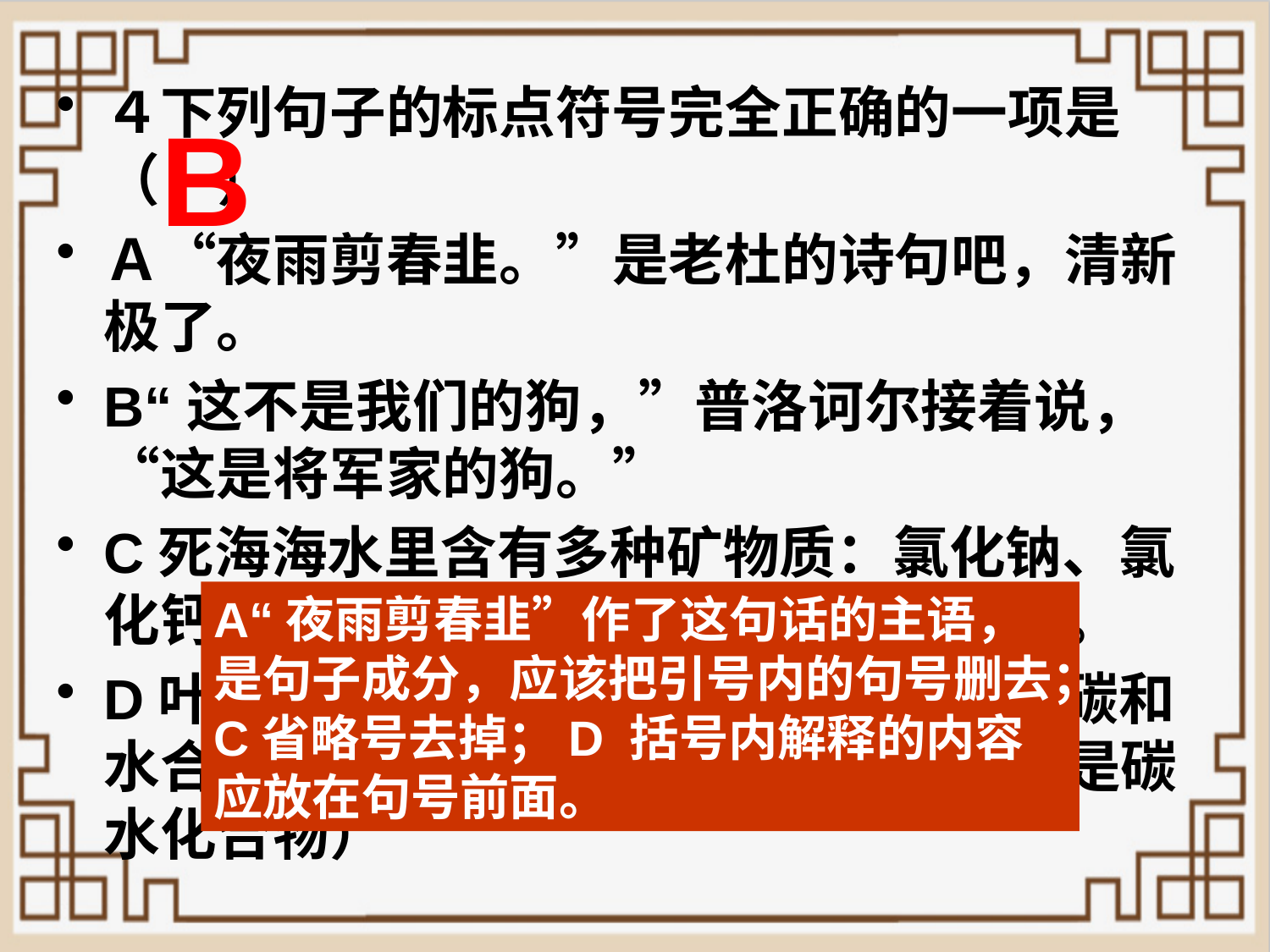

４下列句子的标点符号完全正确的一项是（　）
Ａ“夜雨剪春韭。”是老杜的诗句吧，清新极了。
B“这不是我们的狗，”普洛诃尔接着说，“这是将军家的狗。”
C死海海水里含有多种矿物质：氯化钠、氯化钙、氯化钾等……，另外还有溴、锶。
D叶绿体吸收了太阳的光能，把二氧化碳和水合成为含有高能的有机物质。（主要是碳水化合物）

B
A“夜雨剪春韭”作了这句话的主语，是句子成分，应该把引号内的句号删去；C省略号去掉；D 括号内解释的内容应放在句号前面。